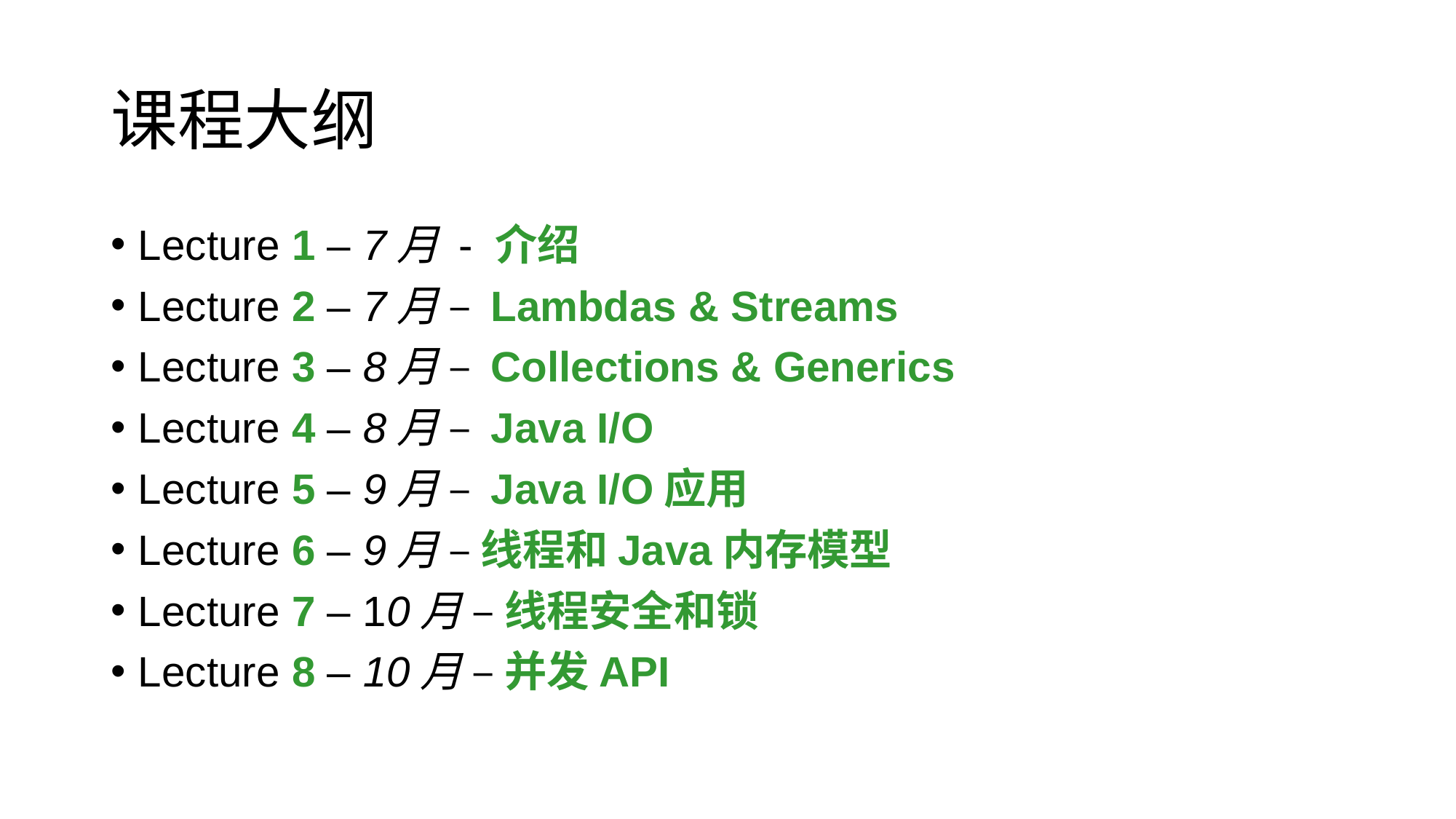

# 课程大纲
Lecture 1 – 7月 - 介绍
Lecture 2 – 7月 – Lambdas & Streams
Lecture 3 – 8月 – Collections & Generics
Lecture 4 – 8月 – Java I/O
Lecture 5 – 9月 – Java I/O应用
Lecture 6 – 9月 – 线程和Java内存模型
Lecture 7 – 10月 – 线程安全和锁
Lecture 8 – 10月 – 并发API